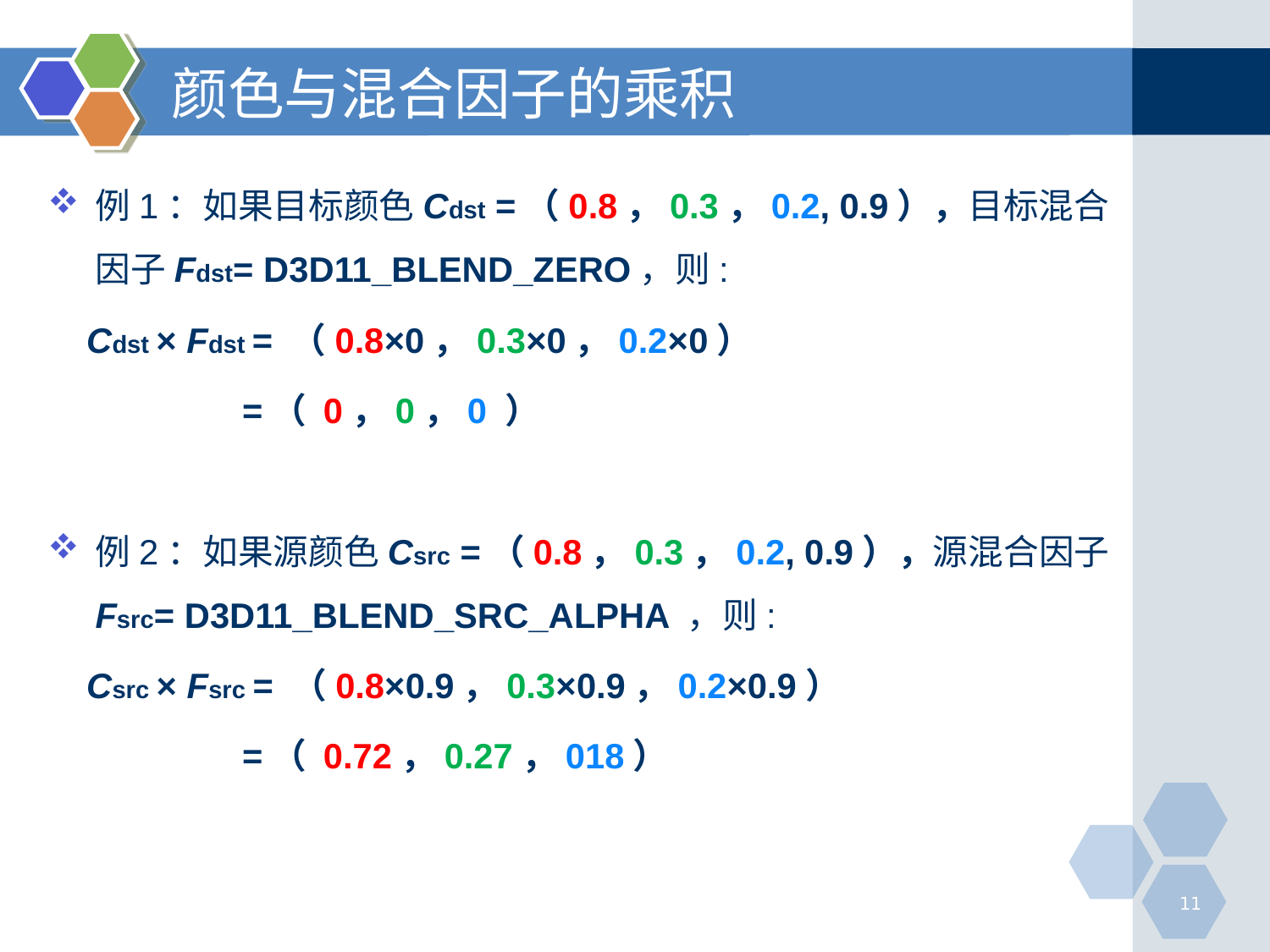

# 颜色与混合因子的乘积
例1：如果目标颜色Cdst =（0.8，0.3，0.2, 0.9），目标混合因子Fdst= D3D11_BLEND_ZERO，则:
    Cdst × Fdst = （0.8×0，0.3×0，0.2×0）
                    =（ 0，0，0 ）

例2：如果源颜色Csrc =（0.8，0.3，0.2, 0.9），源混合因子Fsrc= D3D11_BLEND_SRC_ALPHA ，则:
    Csrc × Fsrc = （0.8×0.9，0.3×0.9，0.2×0.9）
                    =（ 0.72，0.27，018）

11